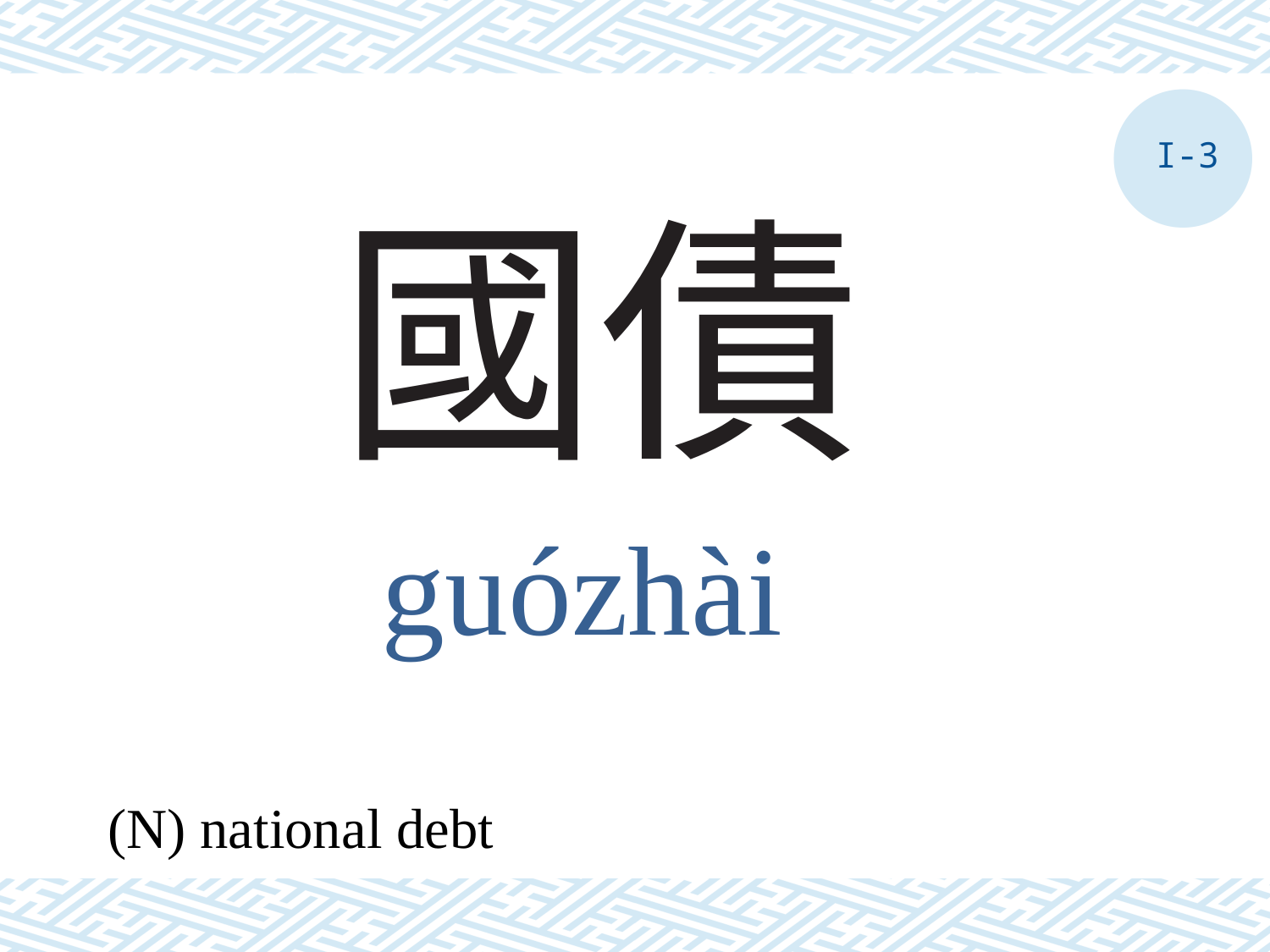

I-3

# 國債
guózhài
(N) national debt